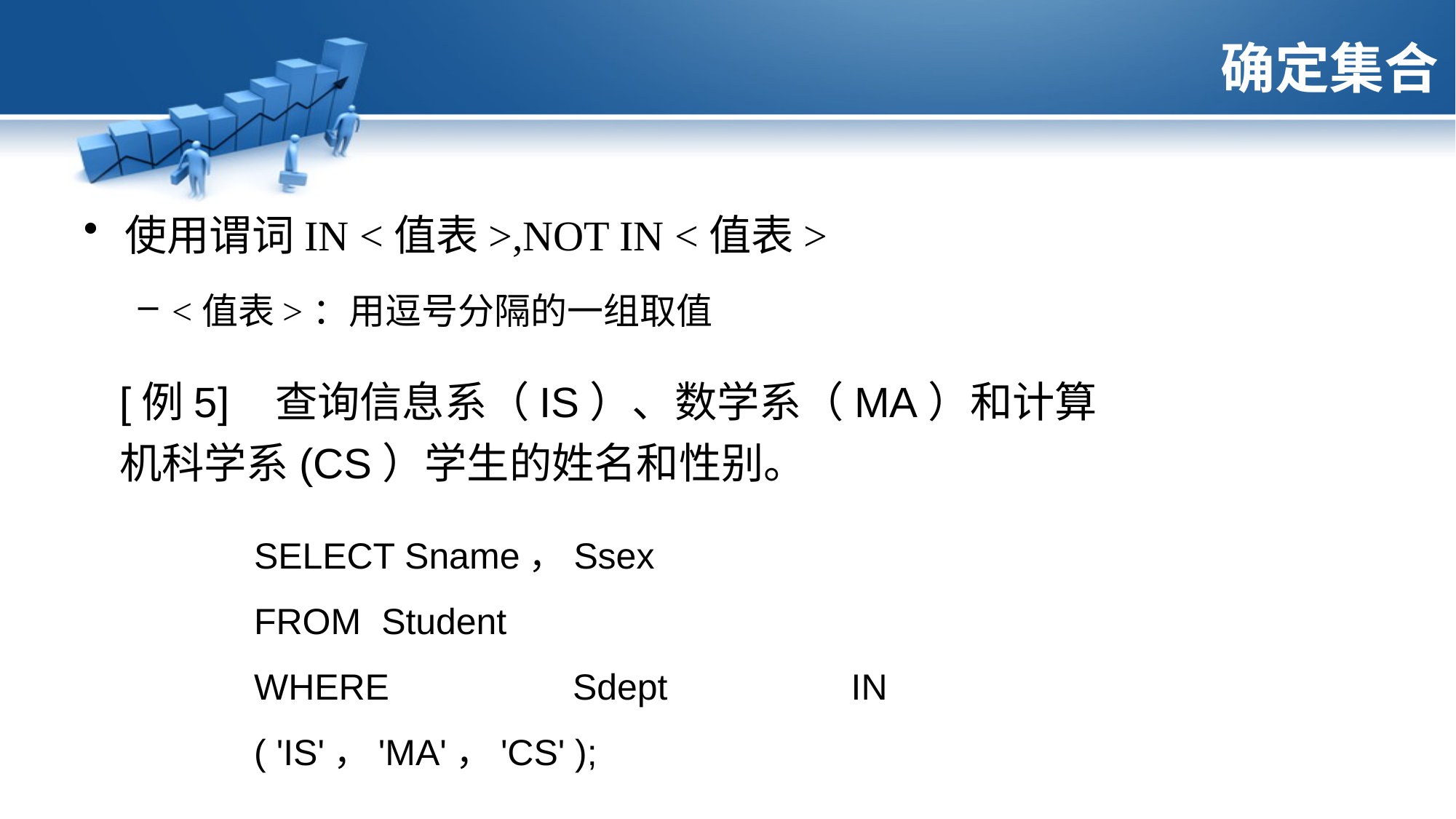

# 确定集合
使用谓词IN <值表>,NOT IN <值表>
<值表>：用逗号分隔的一组取值

[例5]   查询信息系（IS）、数学系（MA）和计算机科学系(CS）学生的姓名和性别。
SELECT Sname，Ssex
FROM  Student
WHERE Sdept IN ( 'IS'，'MA'，'CS' );